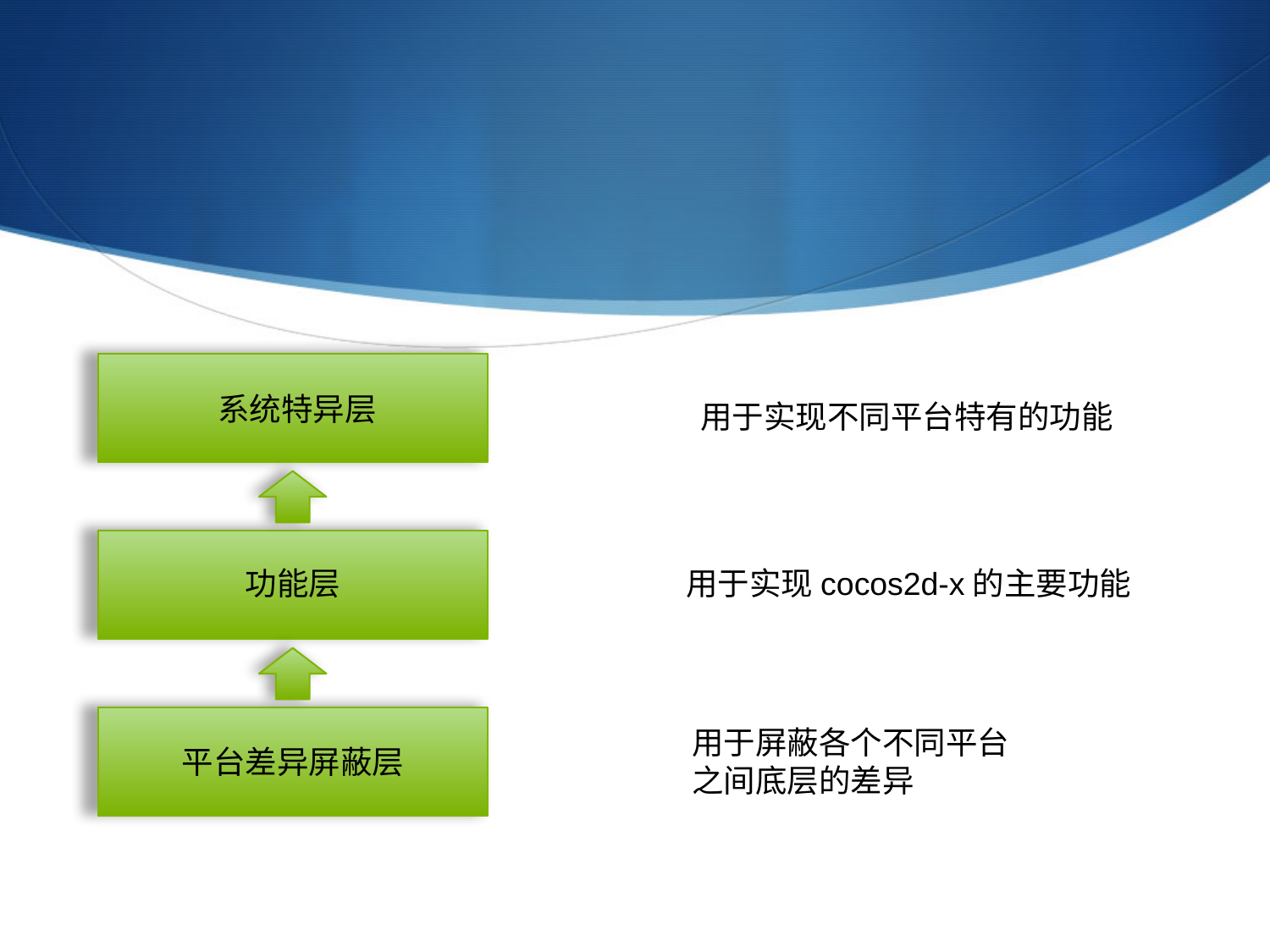

系统特异层
用于实现不同平台特有的功能

功能层
用于实现cocos2d-x的主要功能

用于屏蔽各个不同平台之间底层的差异
平台差异屏蔽层